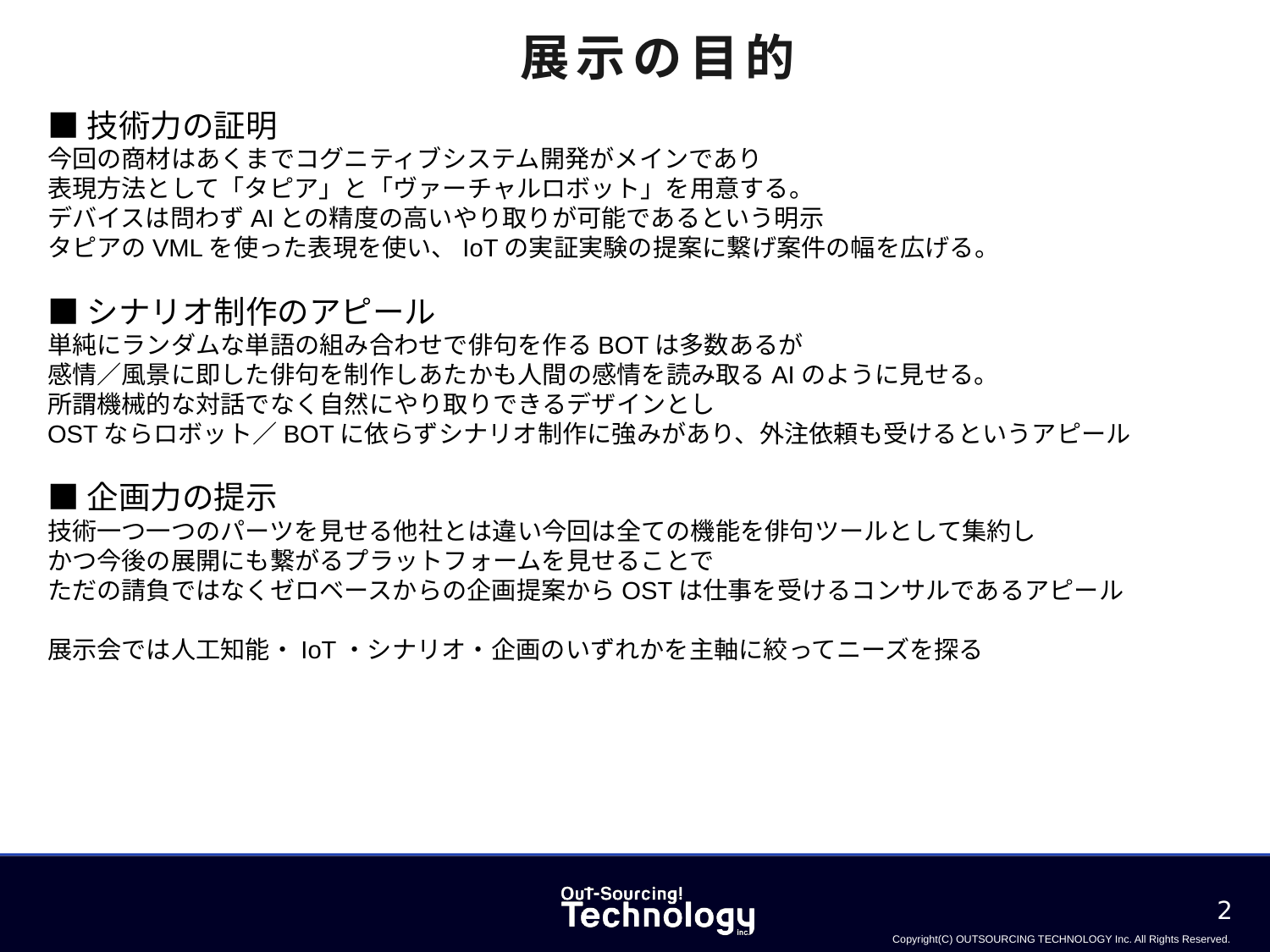

# 展示の目的
■技術力の証明
今回の商材はあくまでコグニティブシステム開発がメインであり
表現方法として「タピア」と「ヴァーチャルロボット」を用意する。
デバイスは問わずAIとの精度の高いやり取りが可能であるという明示
タピアのVMLを使った表現を使い、IoTの実証実験の提案に繋げ案件の幅を広げる。

■シナリオ制作のアピール
単純にランダムな単語の組み合わせで俳句を作るBOTは多数あるが
感情／風景に即した俳句を制作しあたかも人間の感情を読み取るAIのように見せる。
所謂機械的な対話でなく自然にやり取りできるデザインとし
OSTならロボット／BOTに依らずシナリオ制作に強みがあり、外注依頼も受けるというアピール

■企画力の提示
技術一つ一つのパーツを見せる他社とは違い今回は全ての機能を俳句ツールとして集約し
かつ今後の展開にも繋がるプラットフォームを見せることで
ただの請負ではなくゼロベースからの企画提案からOSTは仕事を受けるコンサルであるアピール

展示会では人工知能・IoT・シナリオ・企画のいずれかを主軸に絞ってニーズを探る
2